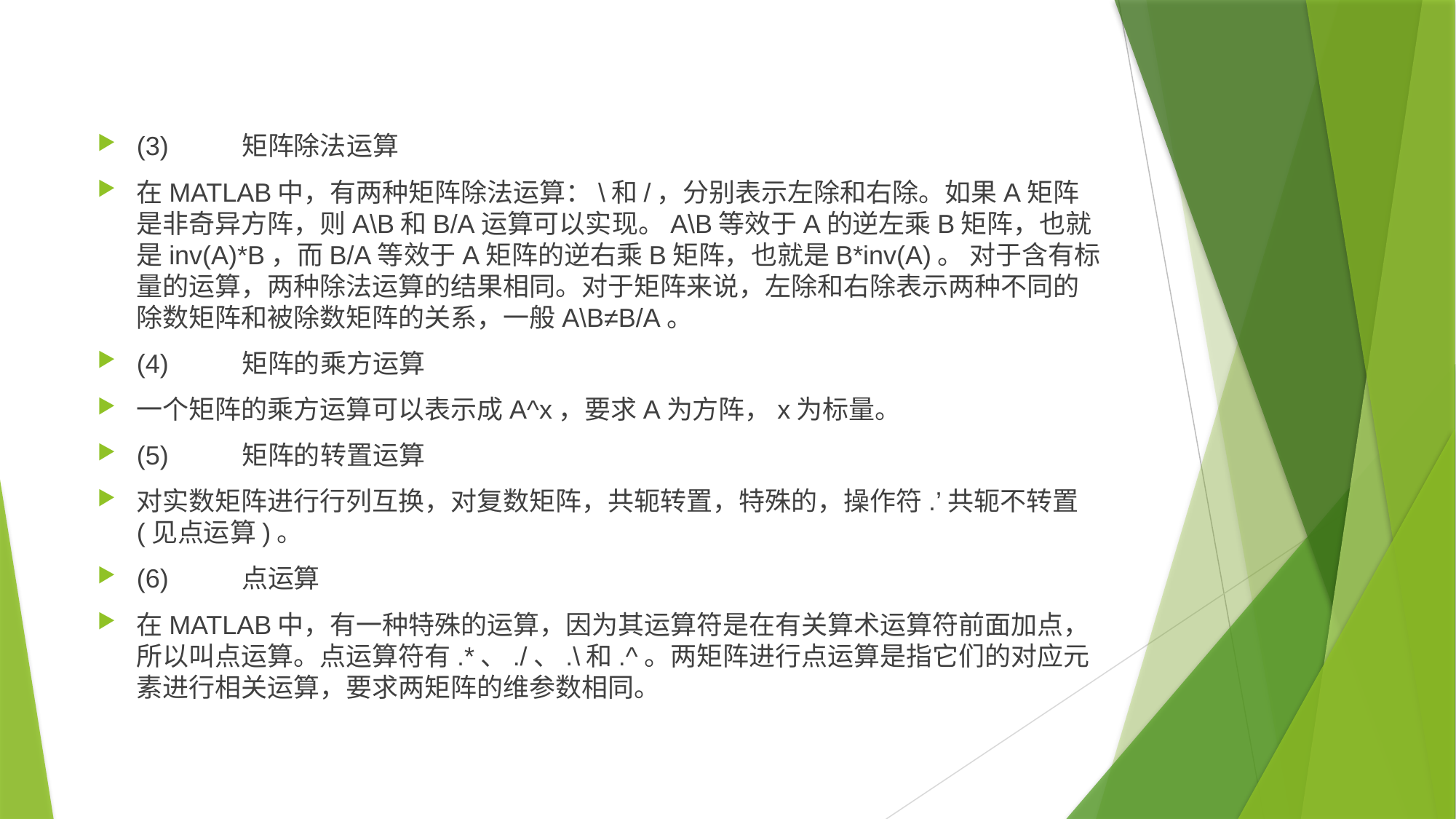

(3)	矩阵除法运算
在MATLAB中，有两种矩阵除法运算：\和/，分别表示左除和右除。如果A矩阵是非奇异方阵，则A\B和B/A运算可以实现。A\B等效于A的逆左乘B矩阵，也就是inv(A)*B，而B/A等效于A矩阵的逆右乘B矩阵，也就是B*inv(A)。 对于含有标量的运算，两种除法运算的结果相同。对于矩阵来说，左除和右除表示两种不同的除数矩阵和被除数矩阵的关系，一般A\B≠B/A。
(4)	矩阵的乘方运算
一个矩阵的乘方运算可以表示成A^x，要求A为方阵，x为标量。
(5)	矩阵的转置运算
对实数矩阵进行行列互换，对复数矩阵，共轭转置，特殊的，操作符.’共轭不转置(见点运算)。
(6)	点运算
在MATLAB中，有一种特殊的运算，因为其运算符是在有关算术运算符前面加点，所以叫点运算。点运算符有.*、./、.\和.^。两矩阵进行点运算是指它们的对应元素进行相关运算，要求两矩阵的维参数相同。